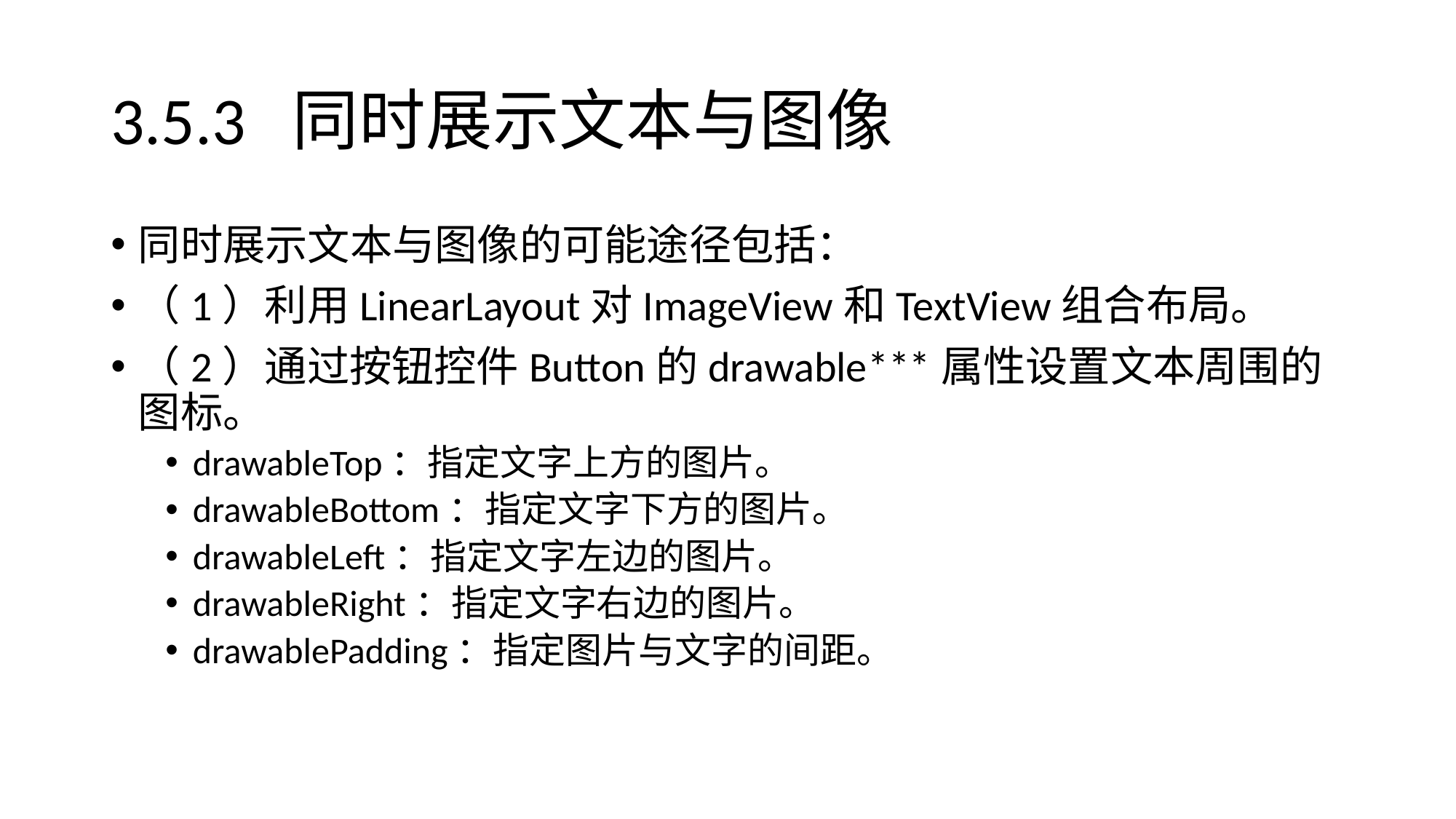

# 3.5.3  同时展示文本与图像
同时展示文本与图像的可能途径包括：
（1）利用LinearLayout对ImageView和TextView组合布局。
（2）通过按钮控件Button的drawable***属性设置文本周围的图标。
drawableTop：指定文字上方的图片。
drawableBottom：指定文字下方的图片。
drawableLeft：指定文字左边的图片。
drawableRight：指定文字右边的图片。
drawablePadding：指定图片与文字的间距。